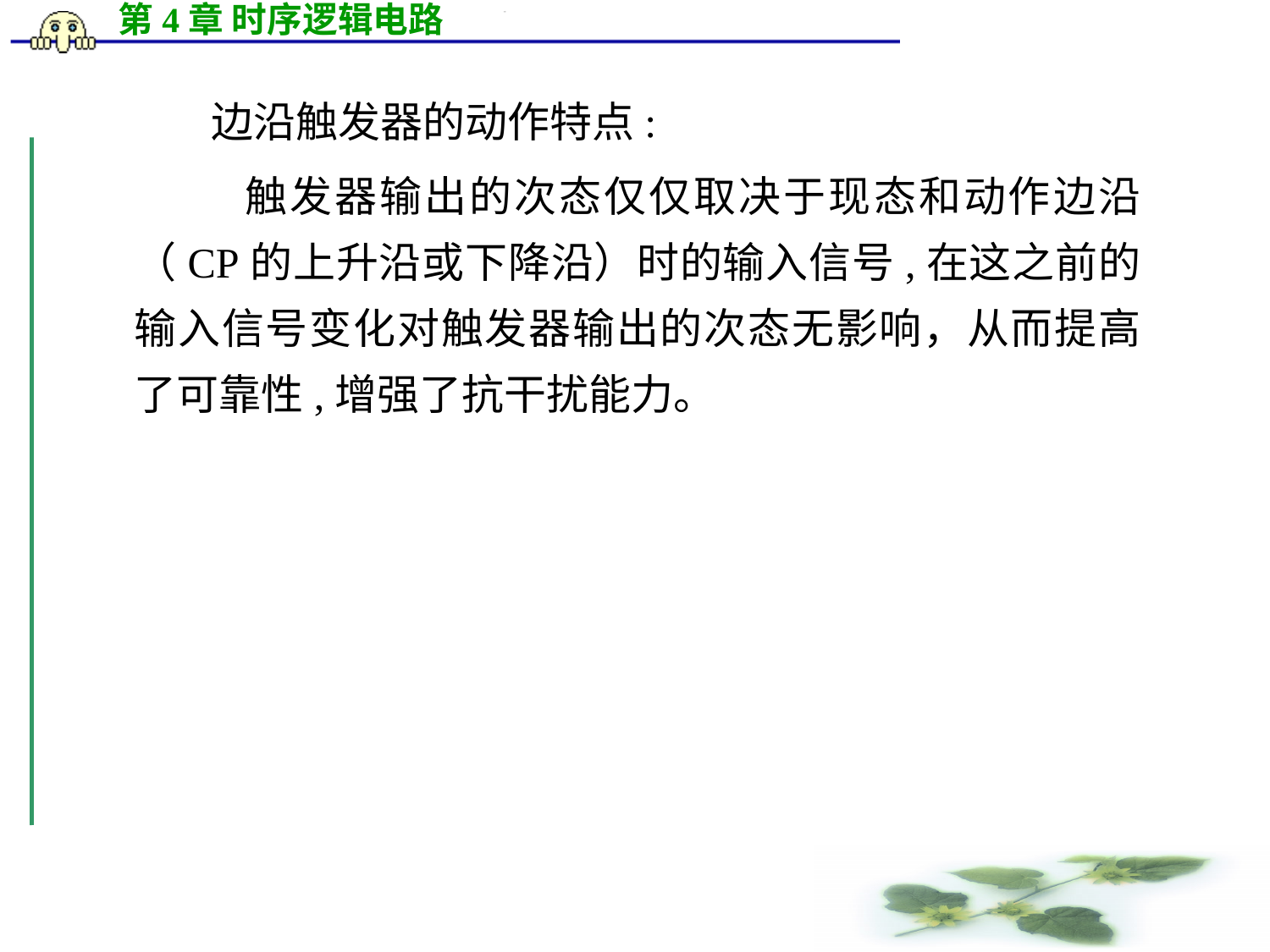

边沿触发器的动作特点:
            触发器输出的次态仅仅取决于现态和动作边沿（CP的上升沿或下降沿）时的输入信号,在这之前的输入信号变化对触发器输出的次态无影响，从而提高了可靠性,增强了抗干扰能力。